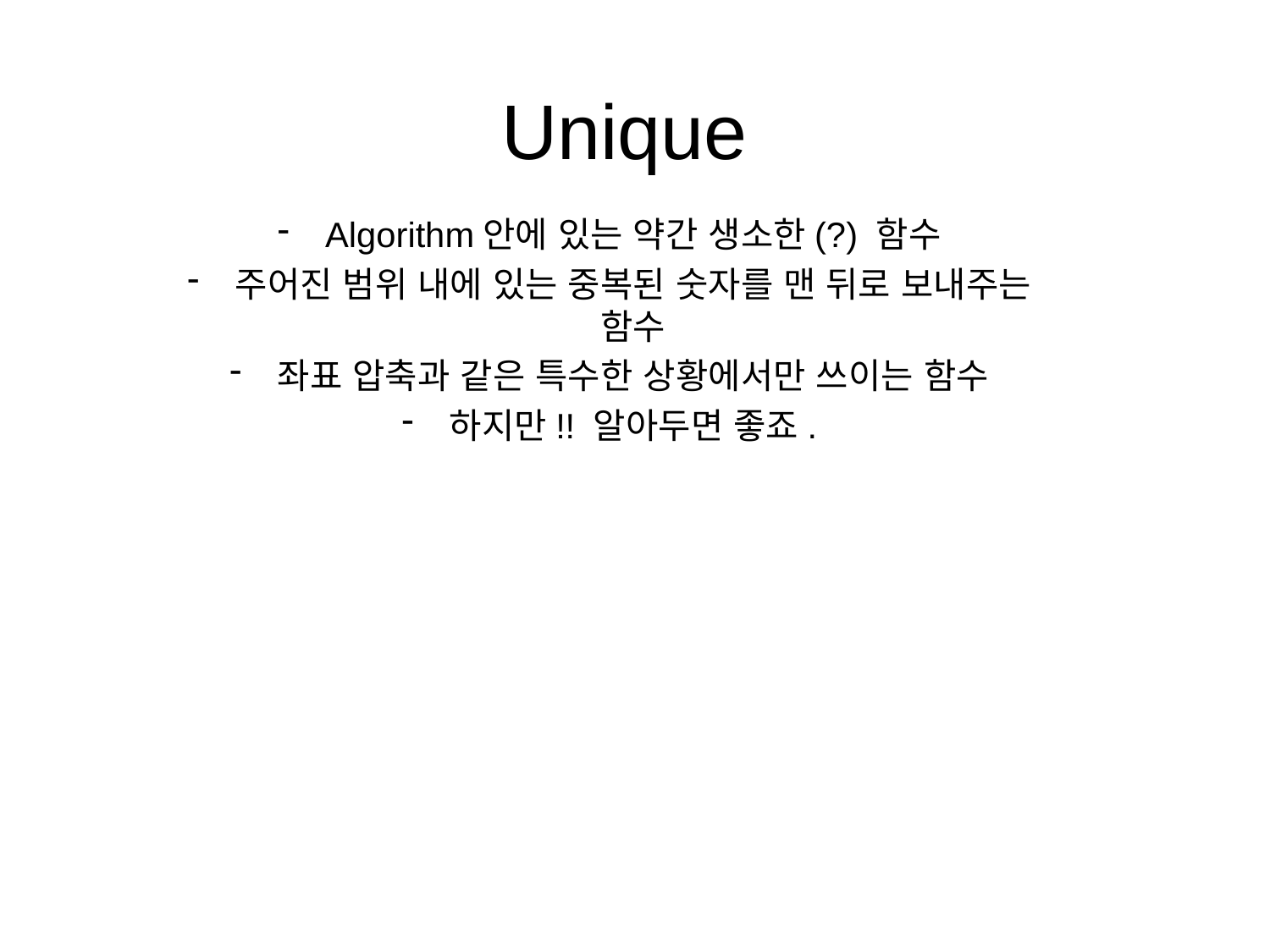

# Unique
Algorithm안에 있는 약간 생소한(?) 함수
주어진 범위 내에 있는 중복된 숫자를 맨 뒤로 보내주는 함수
좌표 압축과 같은 특수한 상황에서만 쓰이는 함수
하지만!! 알아두면 좋죠.